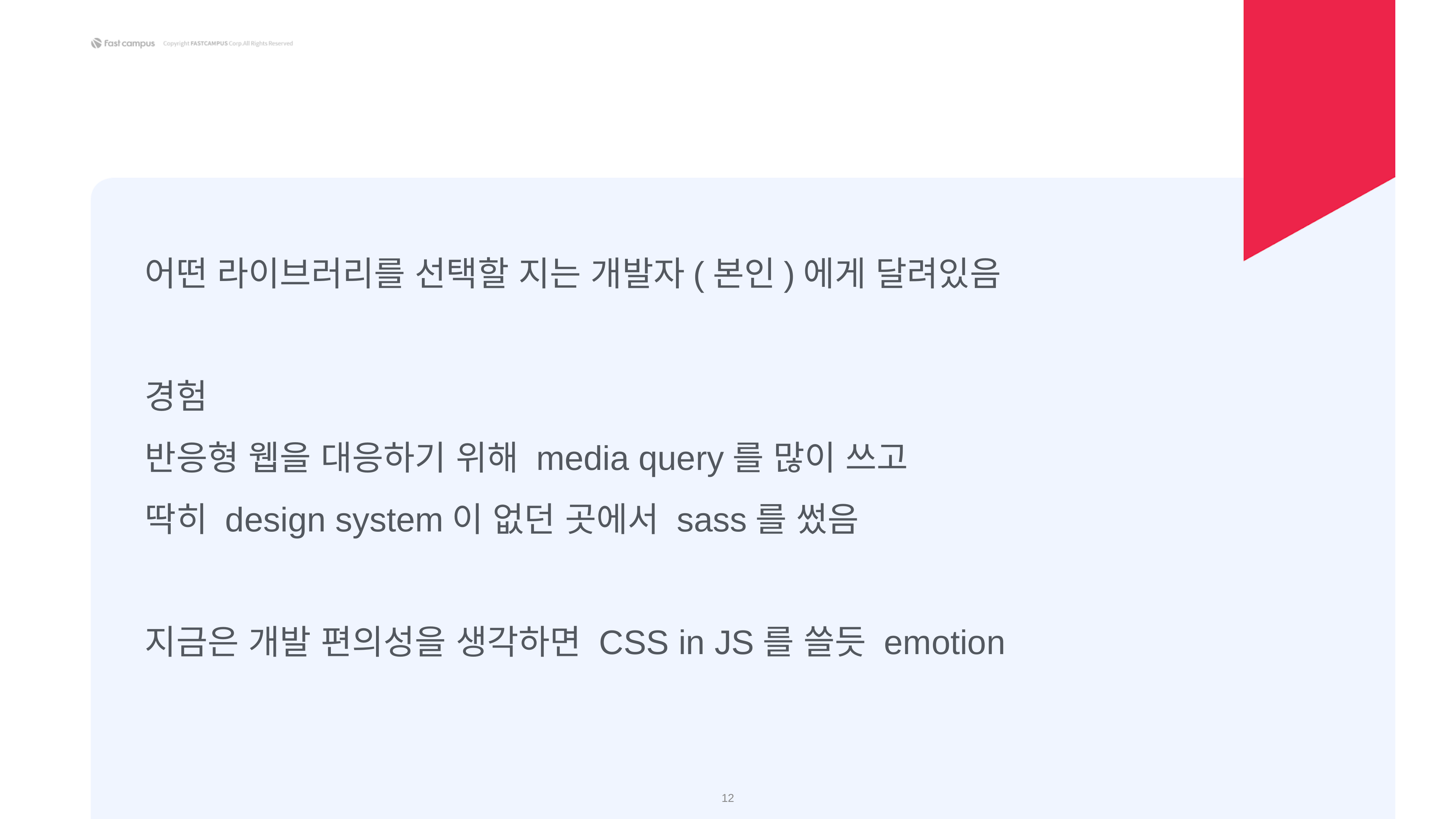

어떤 라이브러리를 선택할 지는 개발자(본인)에게 달려있음

경험
반응형 웹을 대응하기 위해 media query를 많이 쓰고
딱히 design system이 없던 곳에서 sass를 썼음

지금은 개발 편의성을 생각하면 CSS in JS를 쓸듯 emotion
12